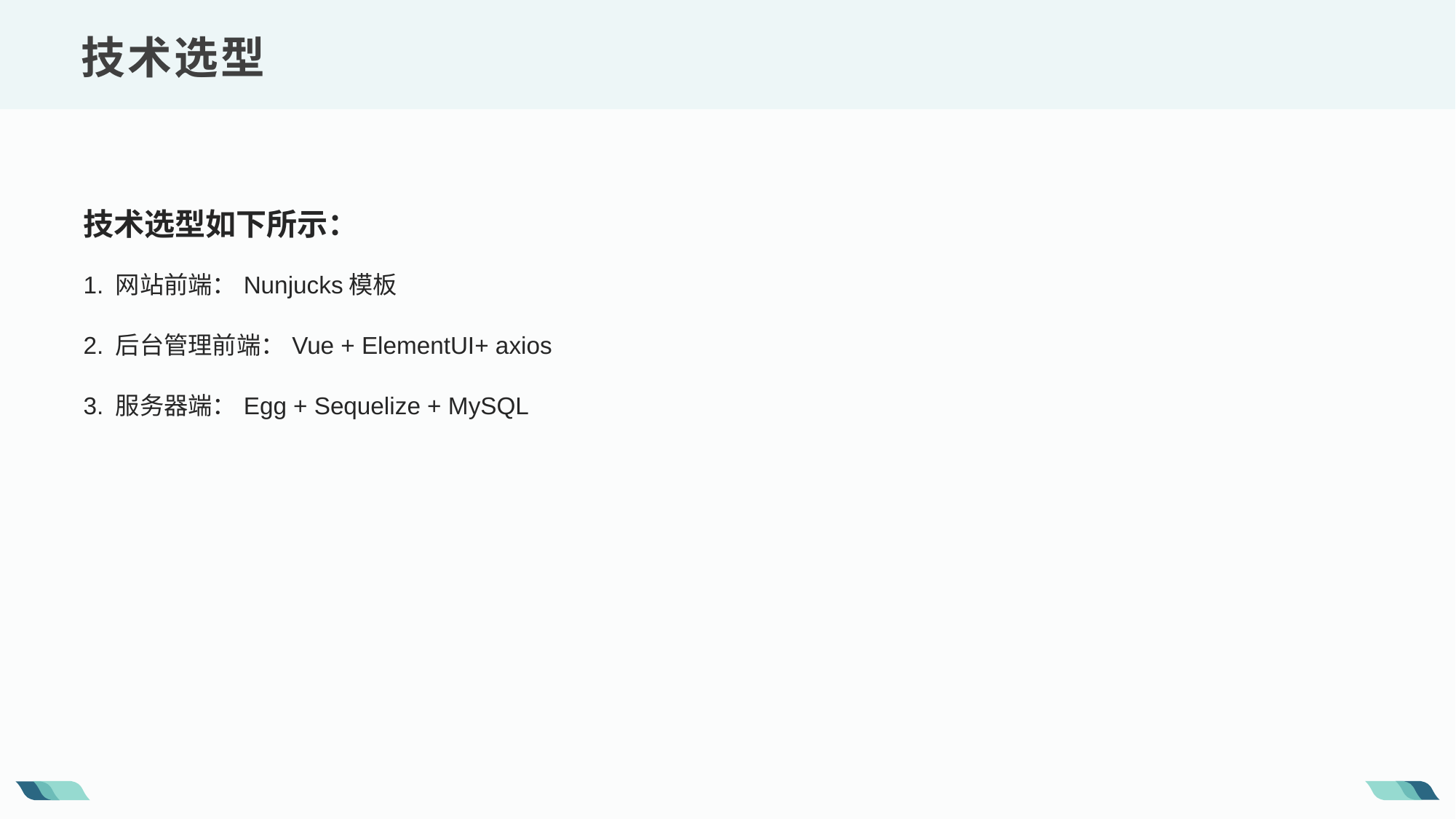

技术选型
技术选型如下所示：
1. 网站前端：Nunjucks模板
2. 后台管理前端：Vue + ElementUI+ axios
3. 服务器端：Egg + Sequelize + MySQL